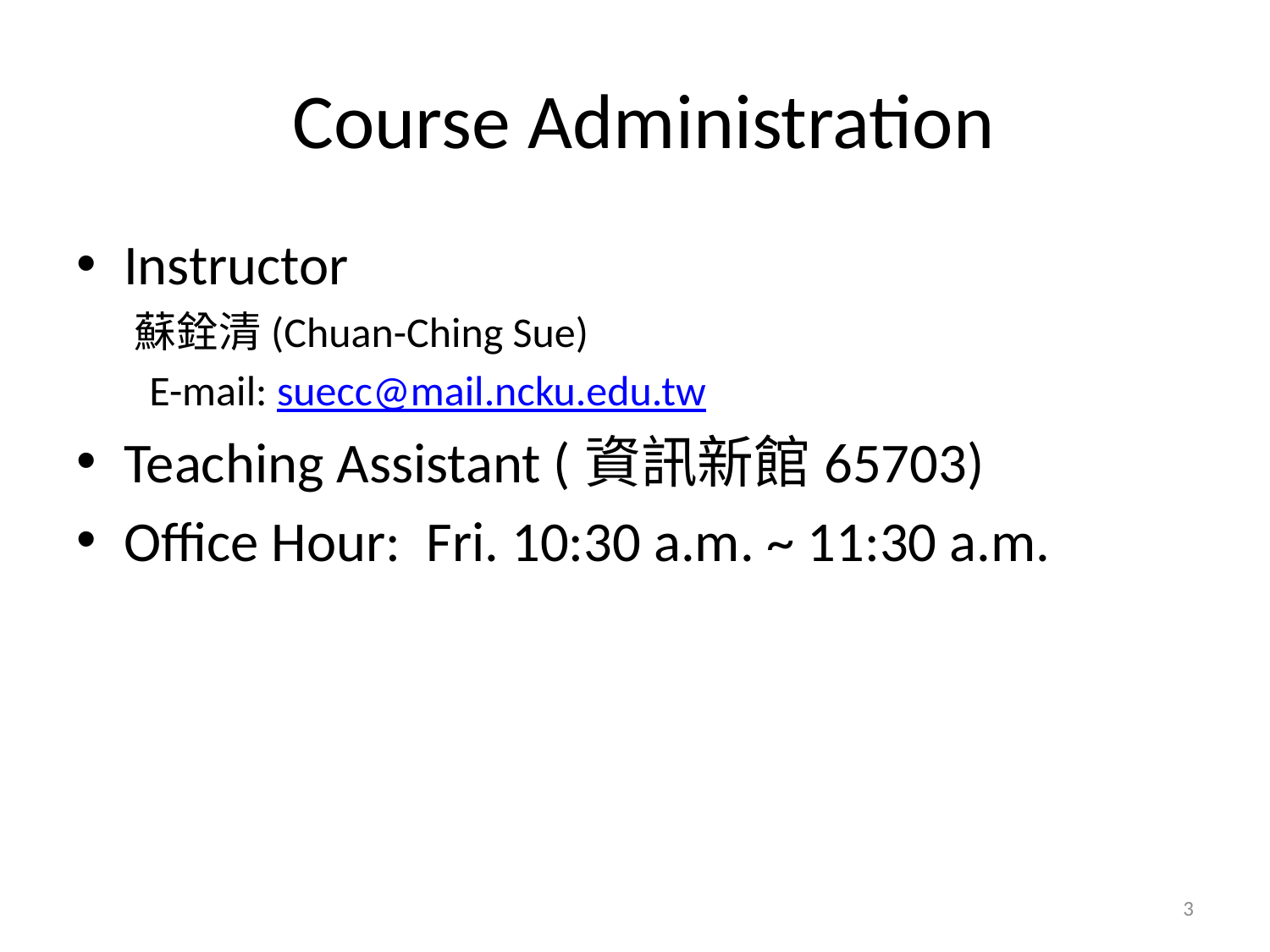

# Course Administration
Instructor
     蘇銓清(Chuan-Ching Sue)
 E-mail: suecc@mail.ncku.edu.tw
Teaching Assistant (資訊新館65703)
Office Hour:  Fri. 10:30 a.m. ~ 11:30 a.m.

3